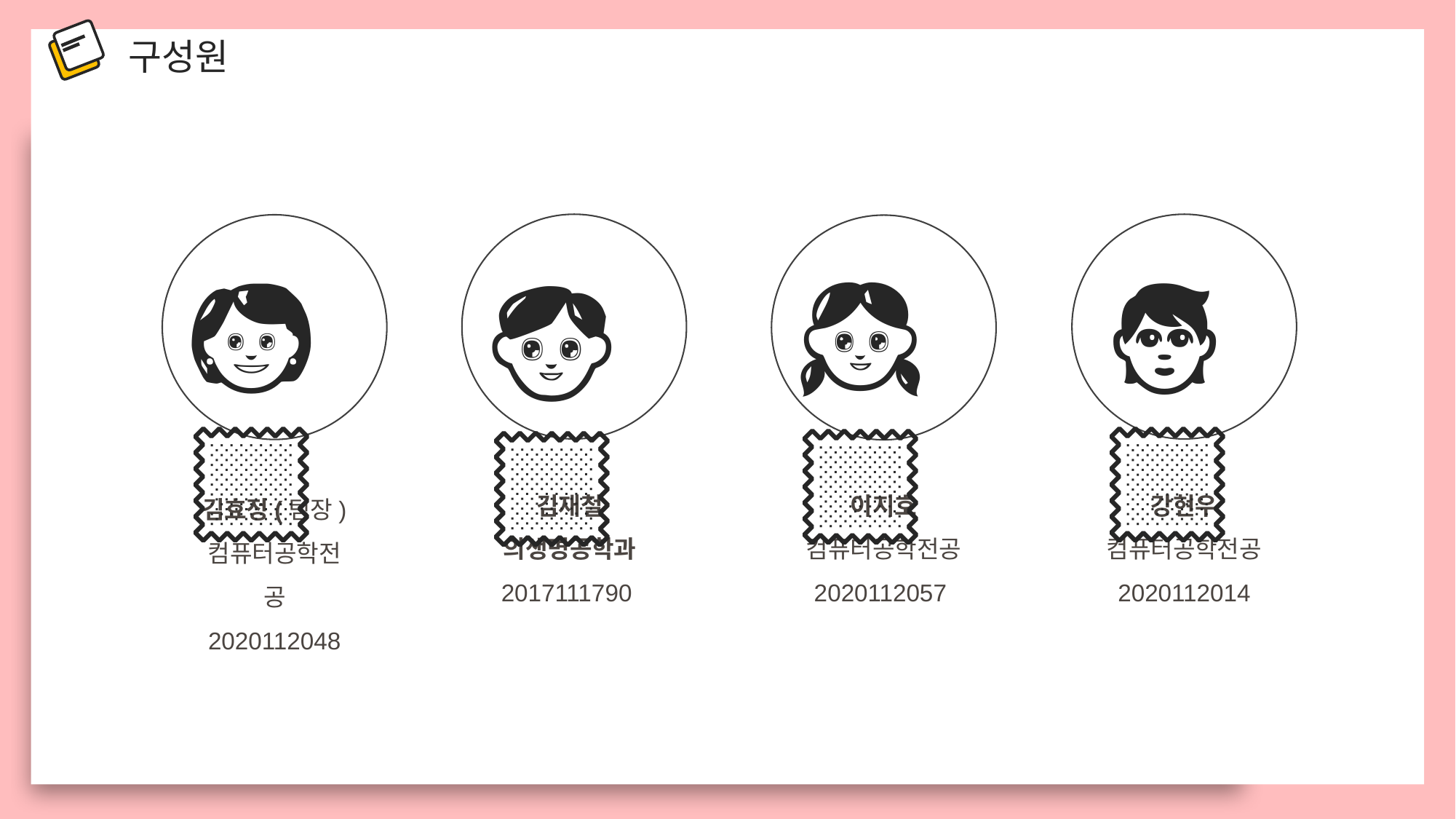

구성원

🧑🏻
👩🏻
👧🏻
👦🏻
이지호
컴퓨터공학전공
2020112057
강현우
컴퓨터공학전공
2020112014
김재철
의생명공학과
2017111790
김효정(팀장)
컴퓨터공학전공
2020112048